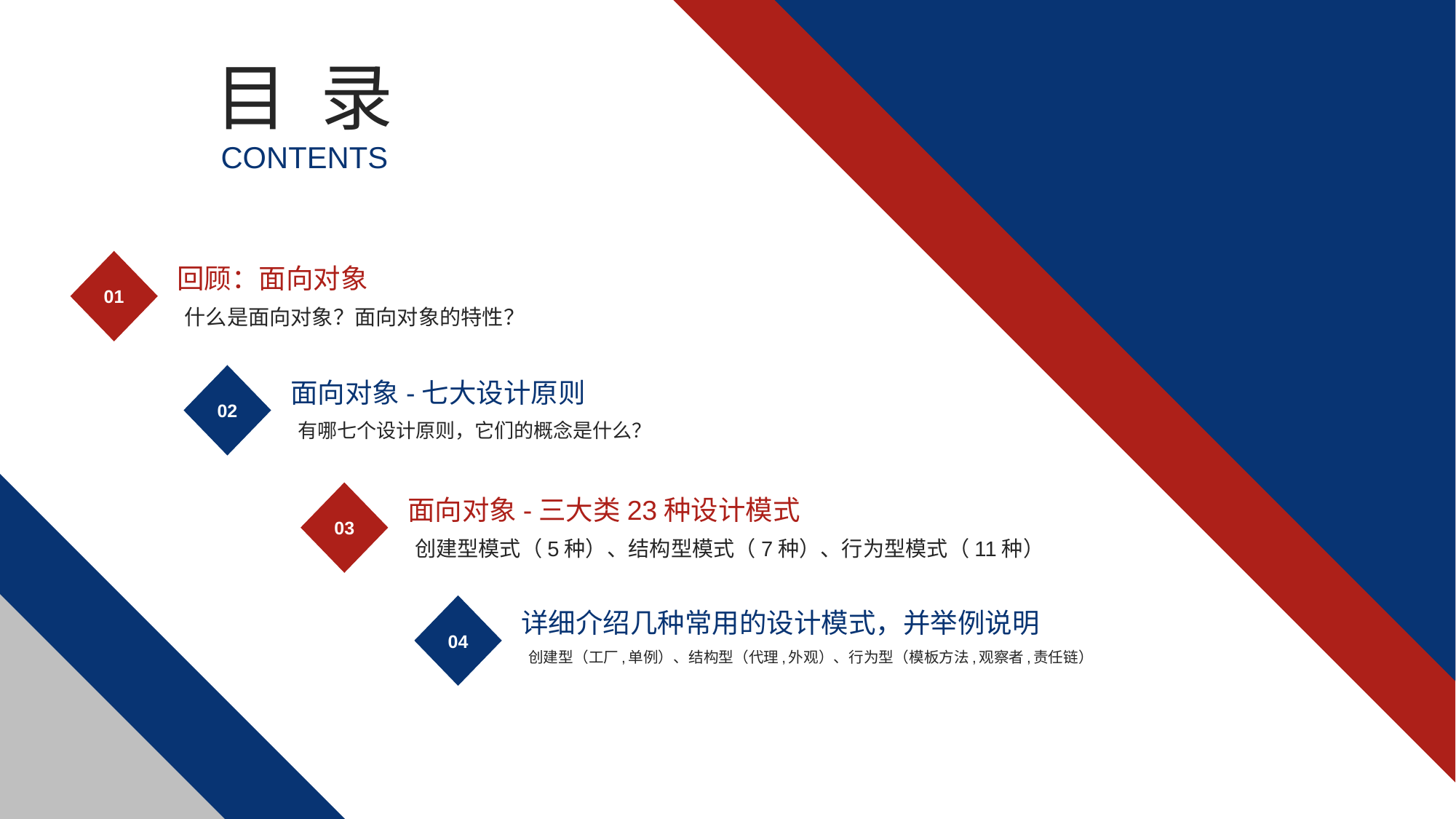

目  录
CONTENTS
01
回顾：面向对象
什么是面向对象？面向对象的特性？
02
面向对象-七大设计原则
有哪七个设计原则，它们的概念是什么？
03
面向对象-三大类23种设计模式
创建型模式（5种）、结构型模式（7种）、行为型模式（11种）
04
详细介绍几种常用的设计模式，并举例说明
创建型（工厂,单例）、结构型（代理,外观）、行为型（模板方法,观察者,责任链）